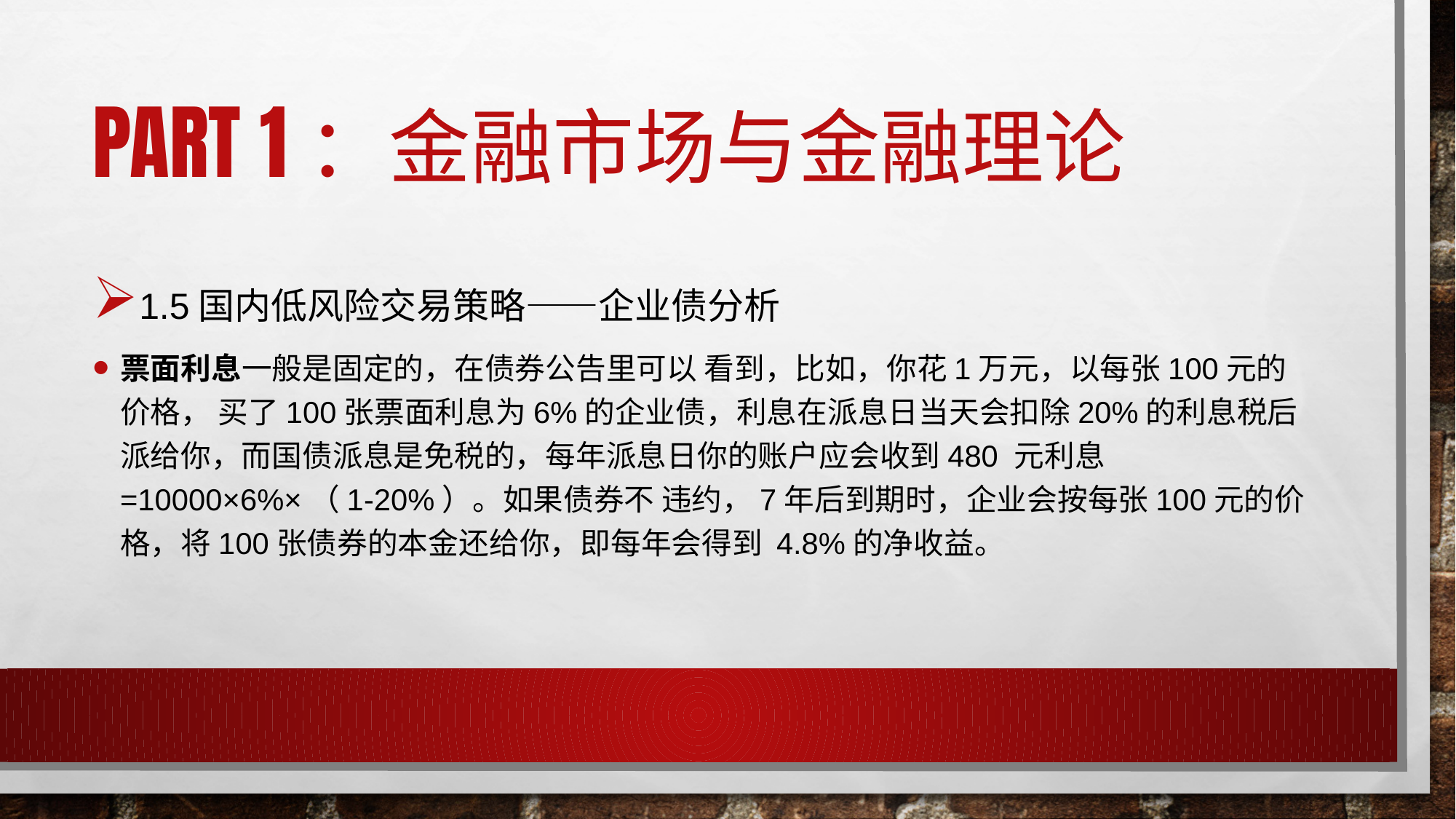

# Part 1：金融市场与金融理论
1.5国内低风险交易策略——企业债分析
票面利息⼀般是固定的，在债券公告里可以 看到，⽐如，你花1万元，以每张100元的价格， 买了100张票面利息为6%的企业债，利息在派息日当天会扣除20%的利息税后派给你，而国债派息是免税的，每年派息日你的账户应会收到480 元利息=10000×6%×（1-20%）。如果债券不 违约，7年后到期时，企业会按每张100元的价格，将100张债券的本金还给你，即每年会得到 4.8%的净收益。